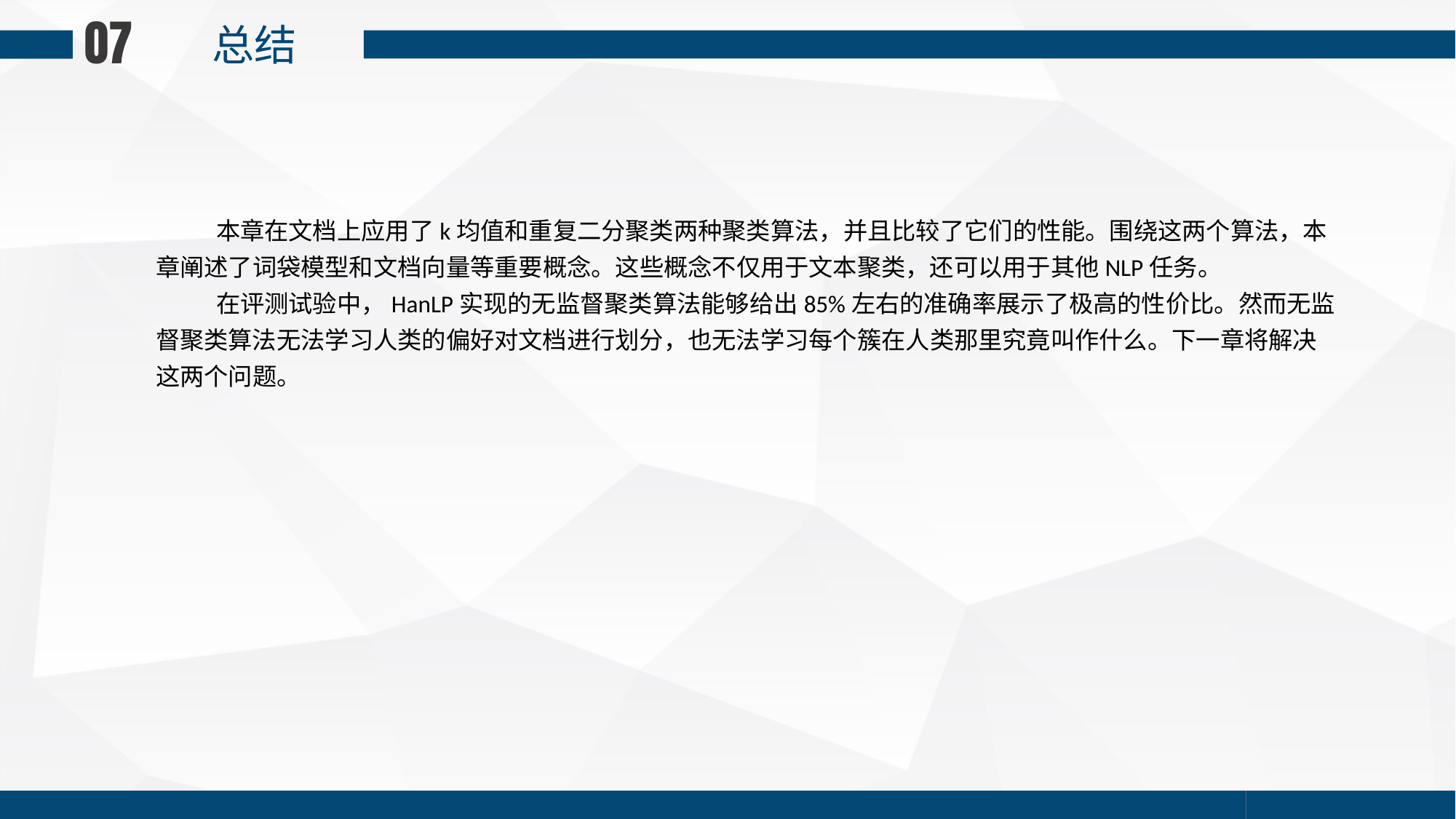

07
 总结

          本章在文档上应用了k均值和重复二分聚类两种聚类算法，并且比较了它们的性能。围绕这两个算法，本章阐述了词袋模型和文档向量等重要概念。这些概念不仅用于文本聚类，还可以用于其他NLP任务。
          在评测试验中，HanLP实现的无监督聚类算法能够给出85%左右的准确率展示了极高的性价比。然而无监督聚类算法无法学习人类的偏好对文档进行划分，也无法学习每个簇在人类那里究竟叫作什么。下一章将解决这两个问题。